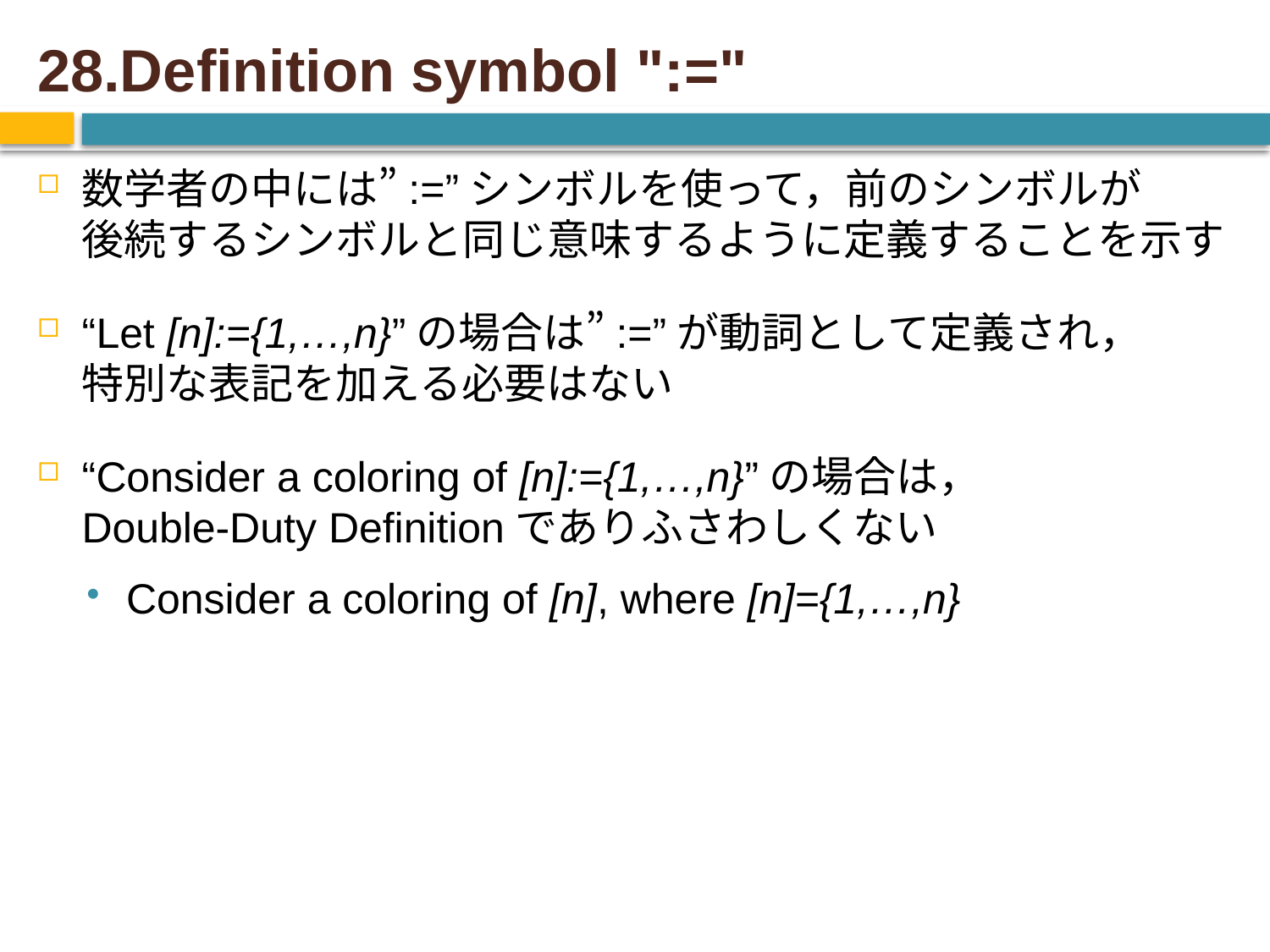

# 28.Definition symbol ":="
数学者の中には”:=”シンボルを使って，前のシンボルが
後続するシンボルと同じ意味するように定義することを示す
“Let [n]:={1,…,n}”の場合は”:=”が動詞として定義され，
特別な表記を加える必要はない
“Consider a coloring of [n]:={1,…,n}”の場合は，
Double-Duty Definitionでありふさわしくない
Consider a coloring of [n], where [n]={1,…,n}